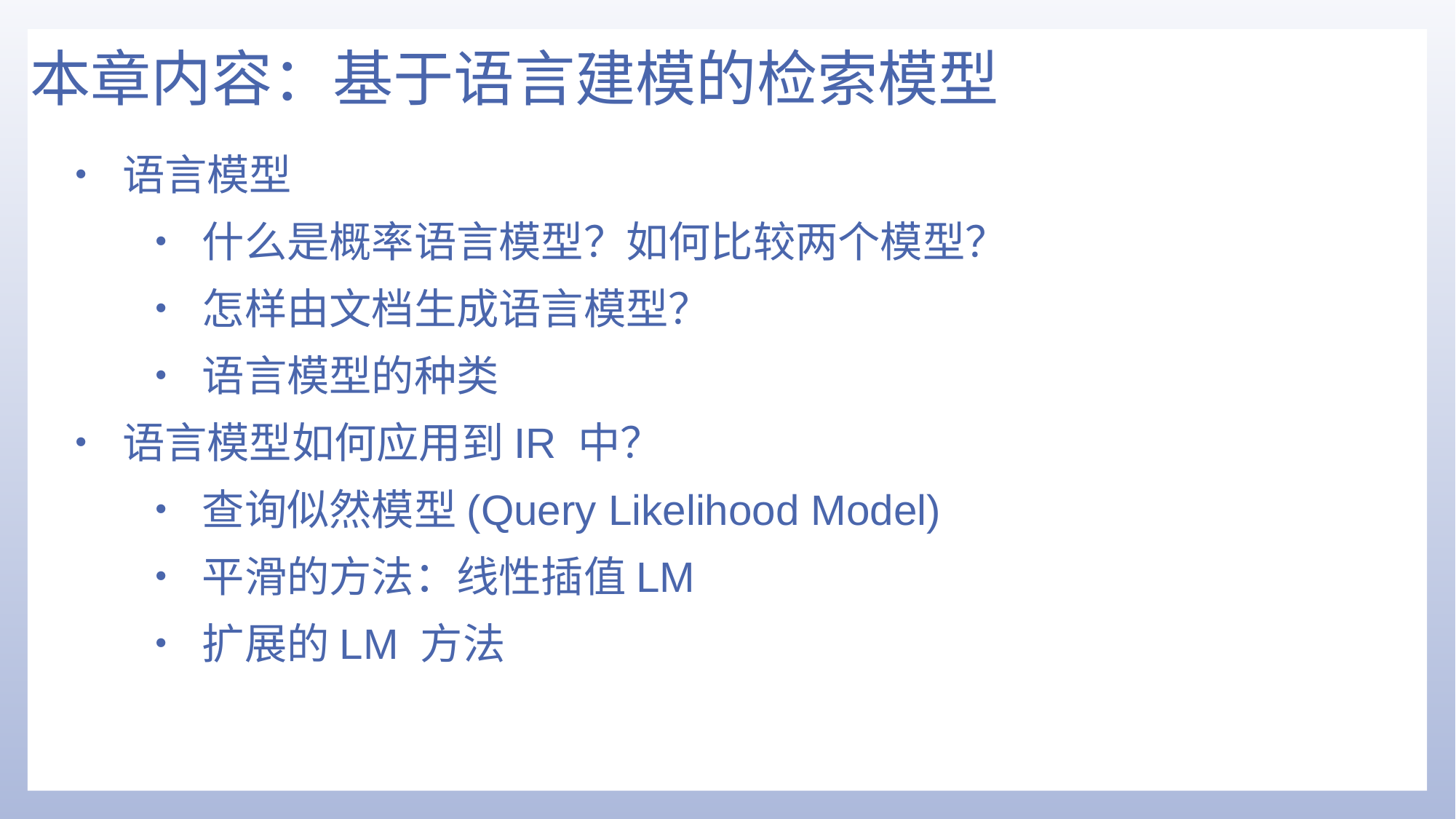

# 本章内容：基于语言建模的检索模型
• 语言模型
• 什么是概率语言模型？如何比较两个模型？
• 怎样由文档生成语言模型？
• 语言模型的种类
• 语言模型如何应用到IR 中？
• 查询似然模型(Query Likelihood Model)
• 平滑的方法：线性插值LM
• 扩展的LM 方法